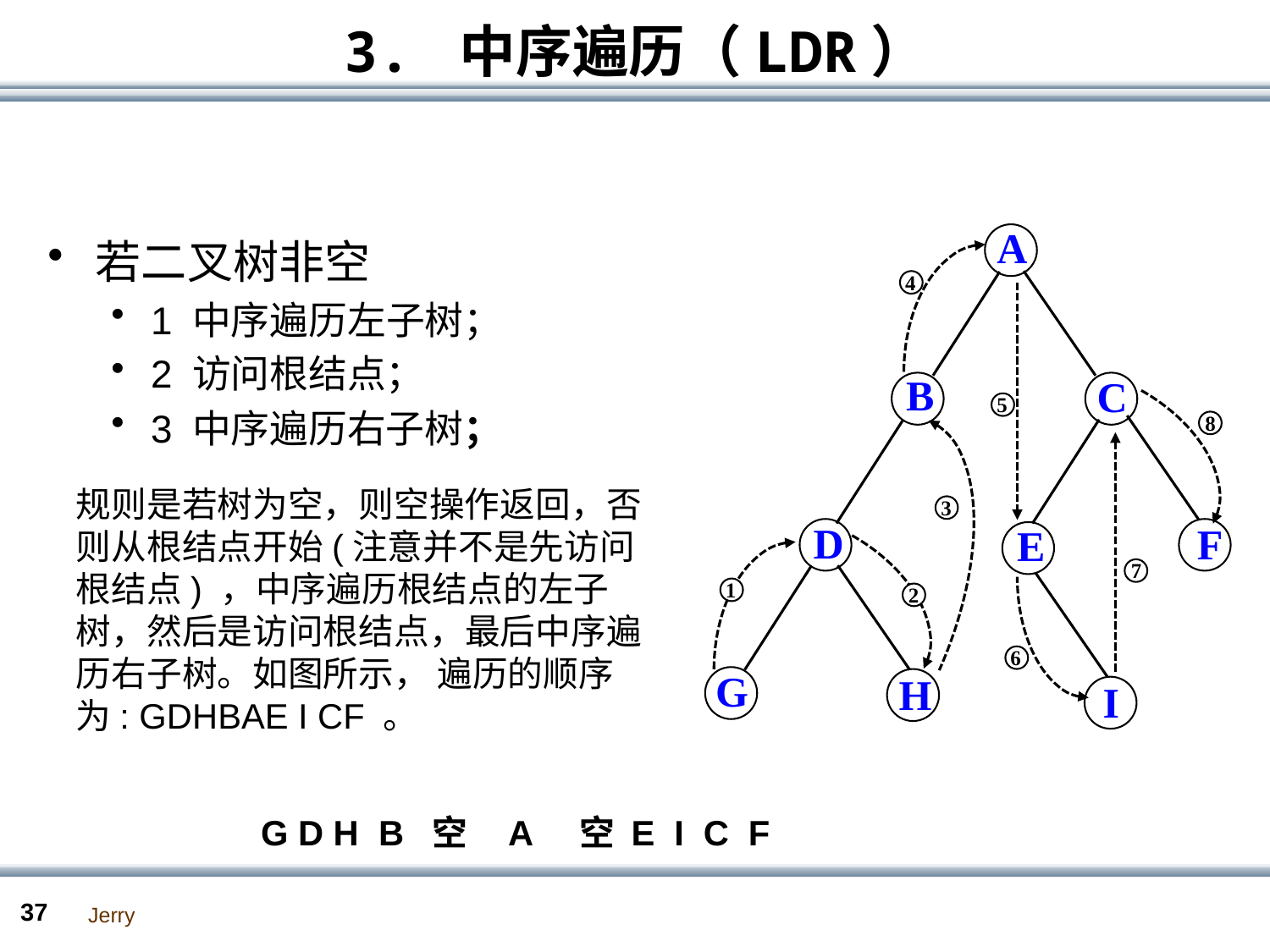

# 3. 中序遍历（LDR）
A

若二叉树非空
1 中序遍历左子树；
2 访问根结点；
3 中序遍历右子树；

4

B
C

5

8

规则是若树为空，则空操作返回，否则从根结点开始(注意并不是先访问根结点) ，中序遍历根结点的左子树，然后是访问根结点，最后中序遍历右子树。如图所示， 遍历的顺序为: GDHBAE I CF 。

3

D
F
E

7

1
2

6

G
H

I

G D H  B  空    A    空 E  I  C  F